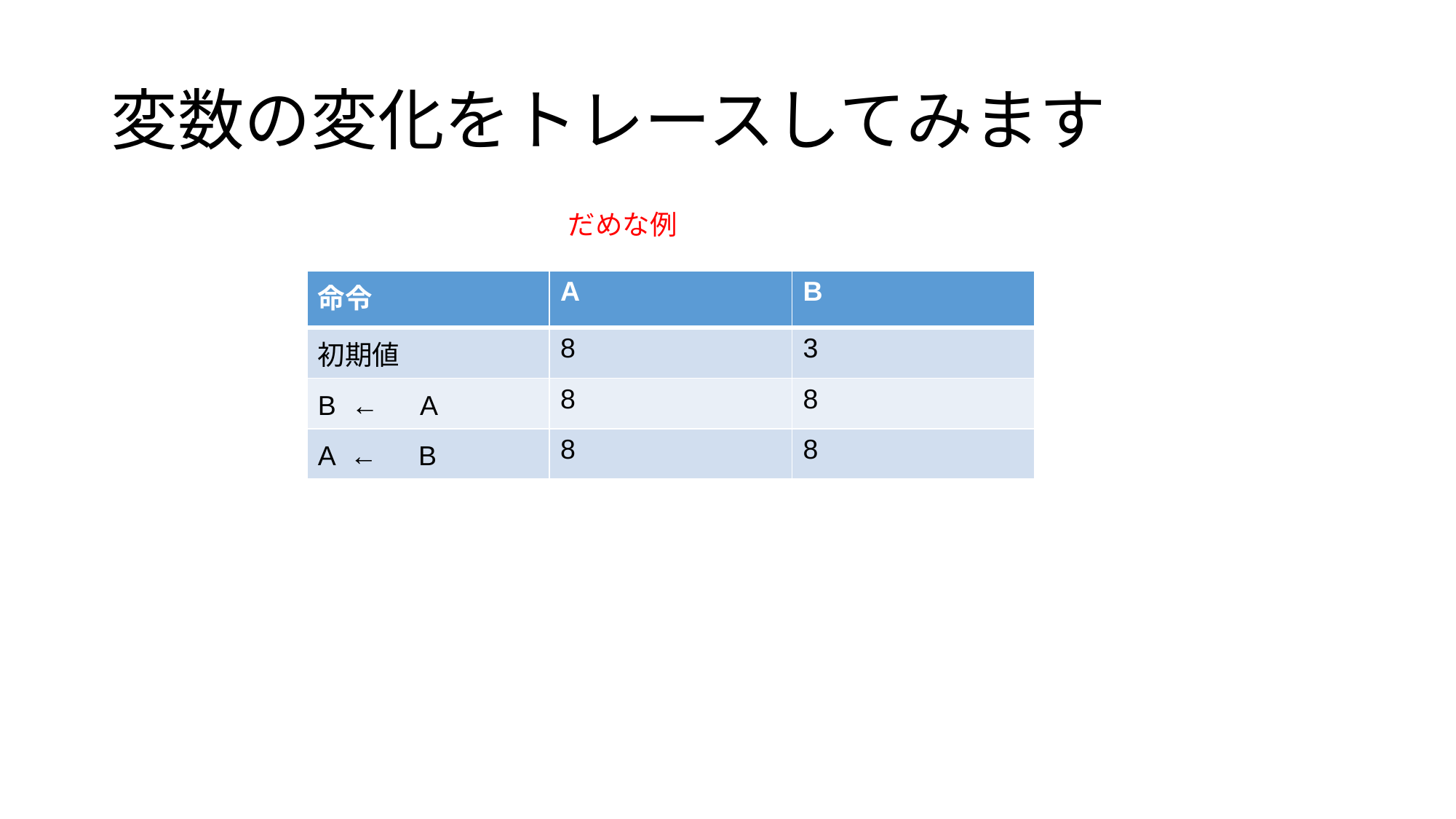

# 変数の変化をトレースしてみます
だめな例
| 命令 | A | B |
| --- | --- | --- |
| 初期値 | 8 | 3 |
| B ←　A | 8 | 8 |
| A ←　B | 8 | 8 |